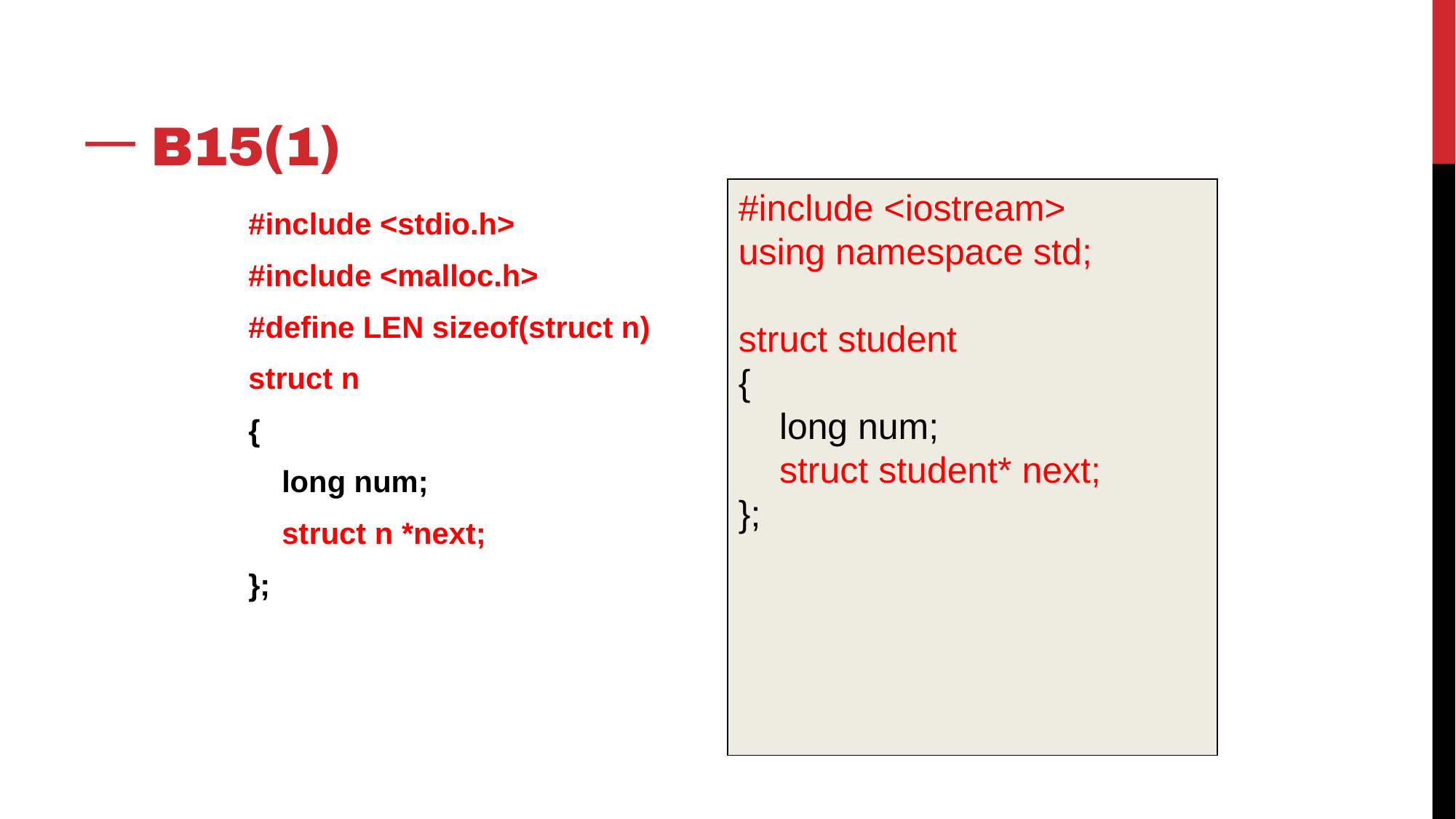

# 一b15(1)
#include <iostream>
using namespace std;

struct student
{
    long num;
    struct student* next;
};
#include <stdio.h>
#include <malloc.h>
#define LEN sizeof(struct n)
struct n
{
    long num;
    struct n *next;
};